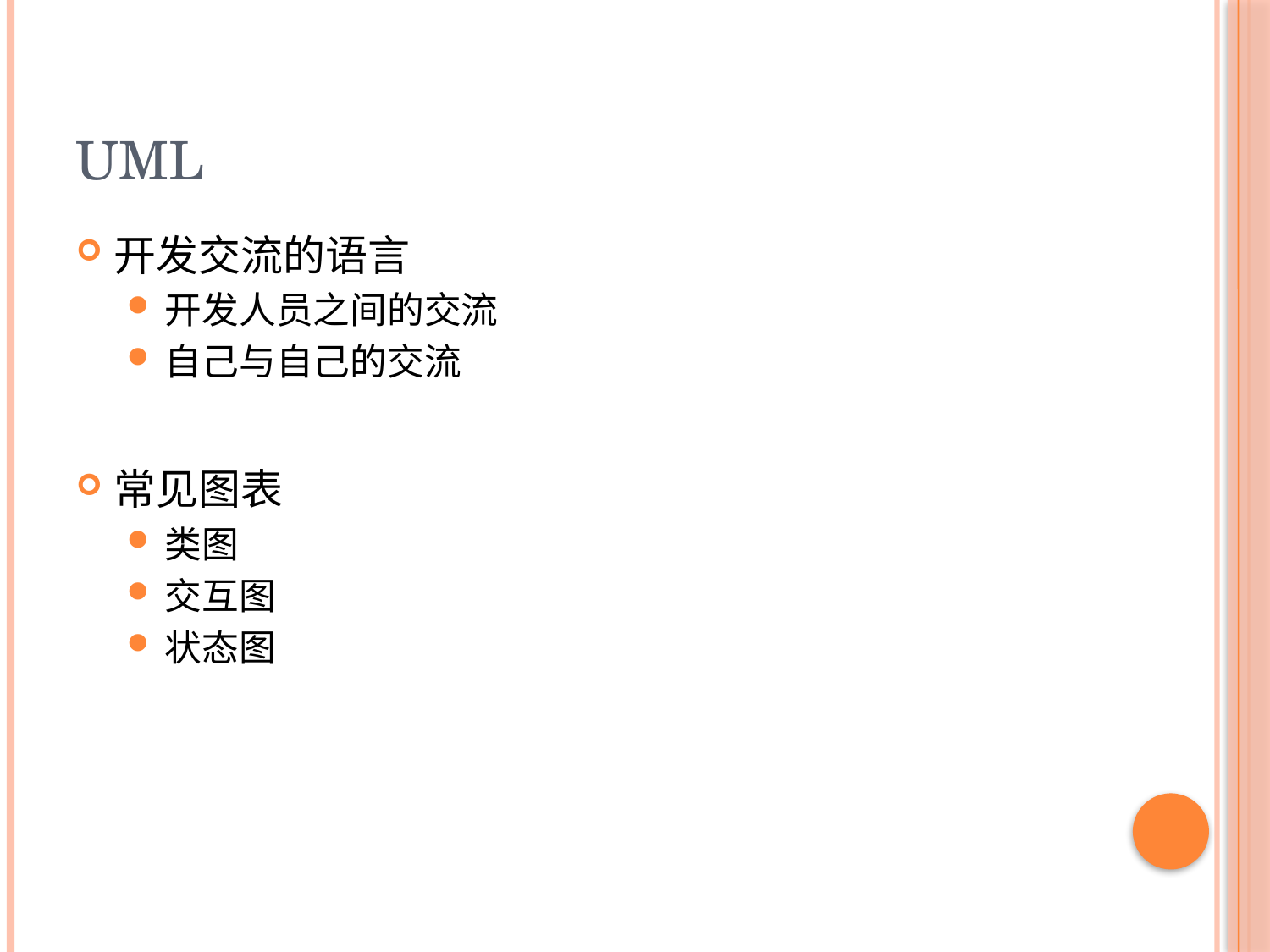

# UML
开发交流的语言
开发人员之间的交流
自己与自己的交流

常见图表
类图
交互图
状态图